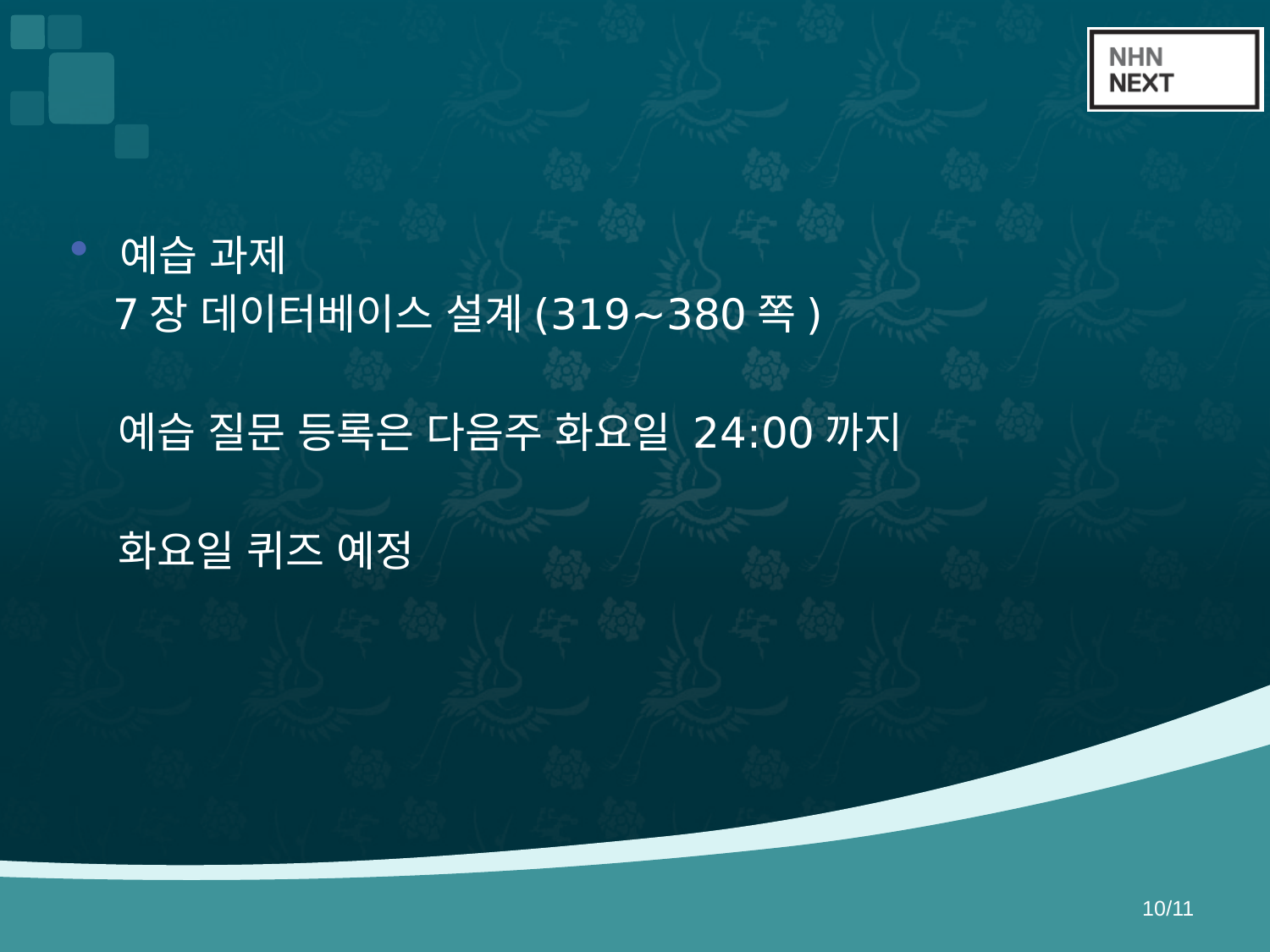

#
예습 과제
   7장 데이터베이스 설계(319~380쪽)

   예습 질문 등록은 다음주 화요일 24:00까지

   화요일 퀴즈 예정
10/11